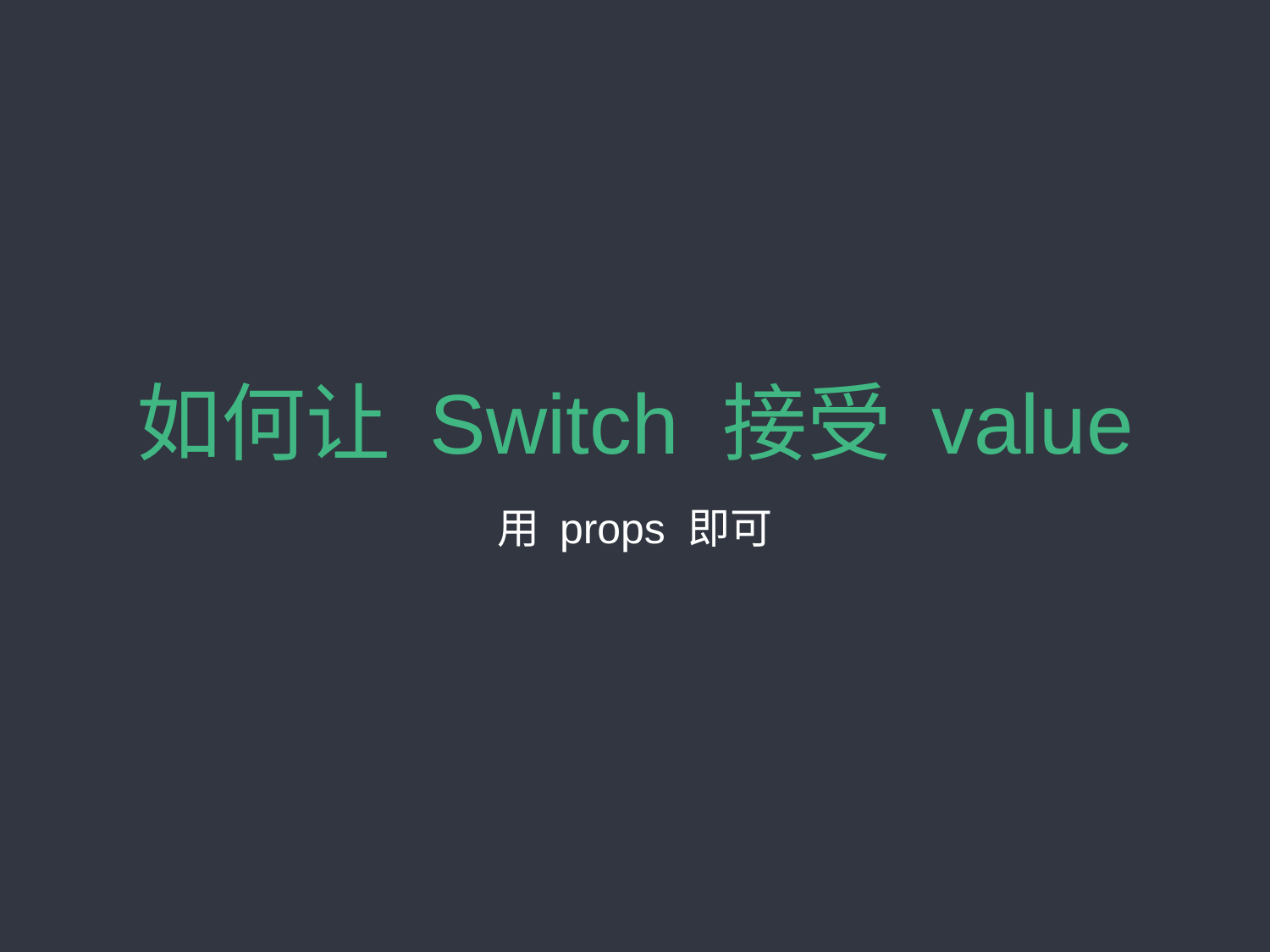

# 如何让 Switch 接受 value
用 props 即可